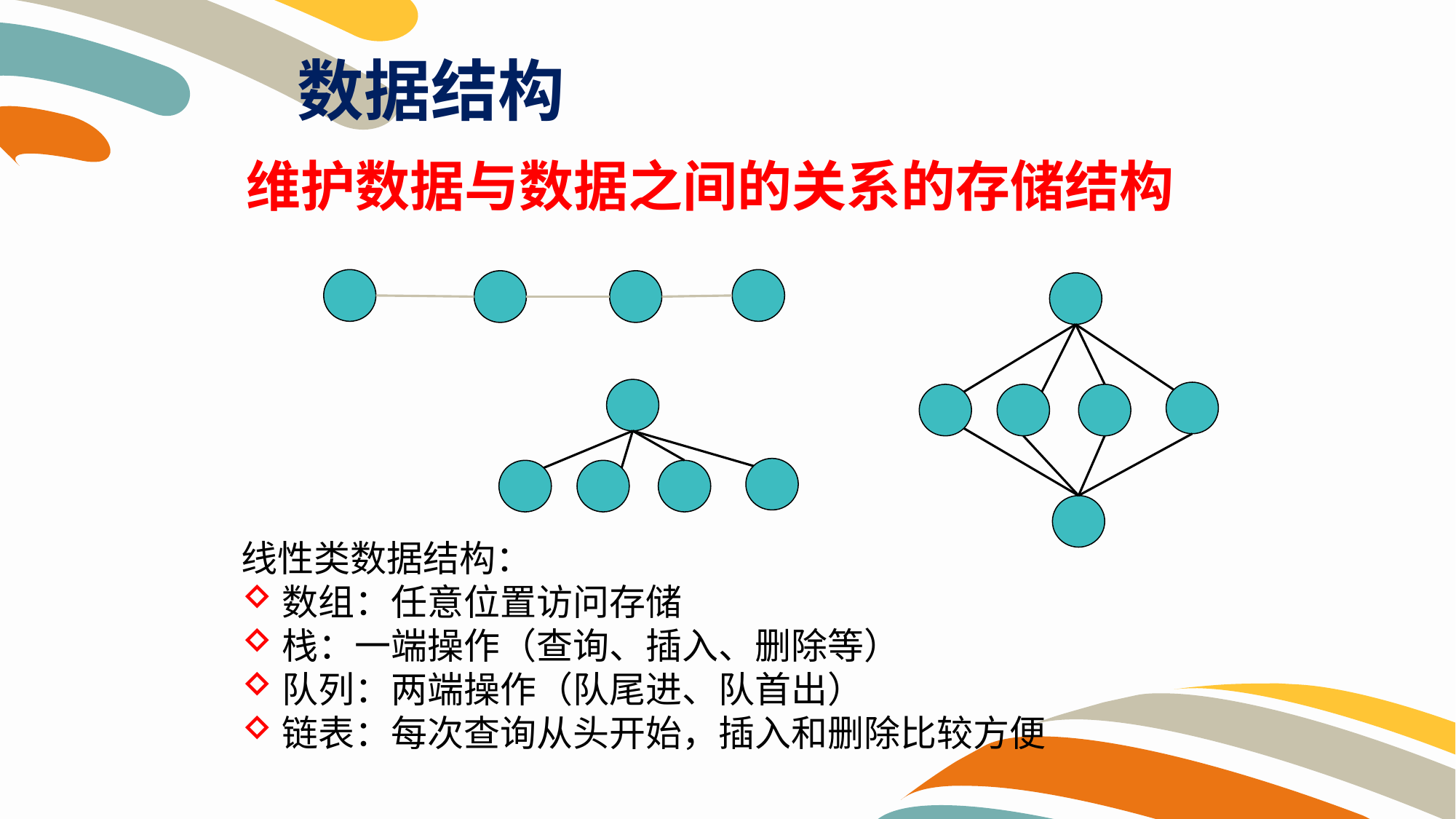

数据结构
维护数据与数据之间的关系的存储结构

线性类数据结构：
数组：任意位置访问存储
栈：一端操作（查询、插入、删除等）
队列：两端操作（队尾进、队首出）
链表：每次查询从头开始，插入和删除比较方便